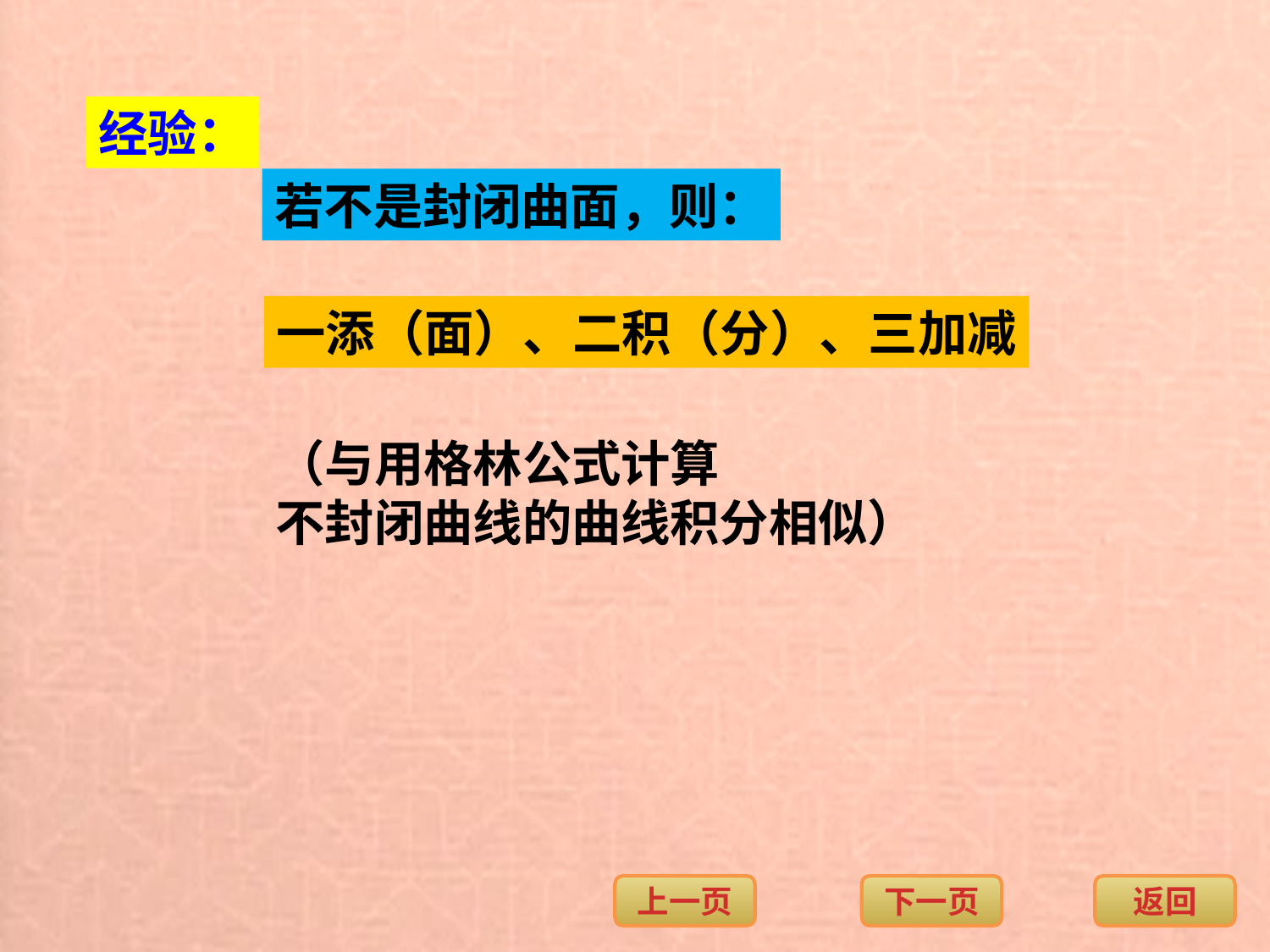

经验：
若不是封闭曲面，则：
一添（面）、二积（分）、三加减
（与用格林公式计算
不封闭曲线的曲线积分相似）